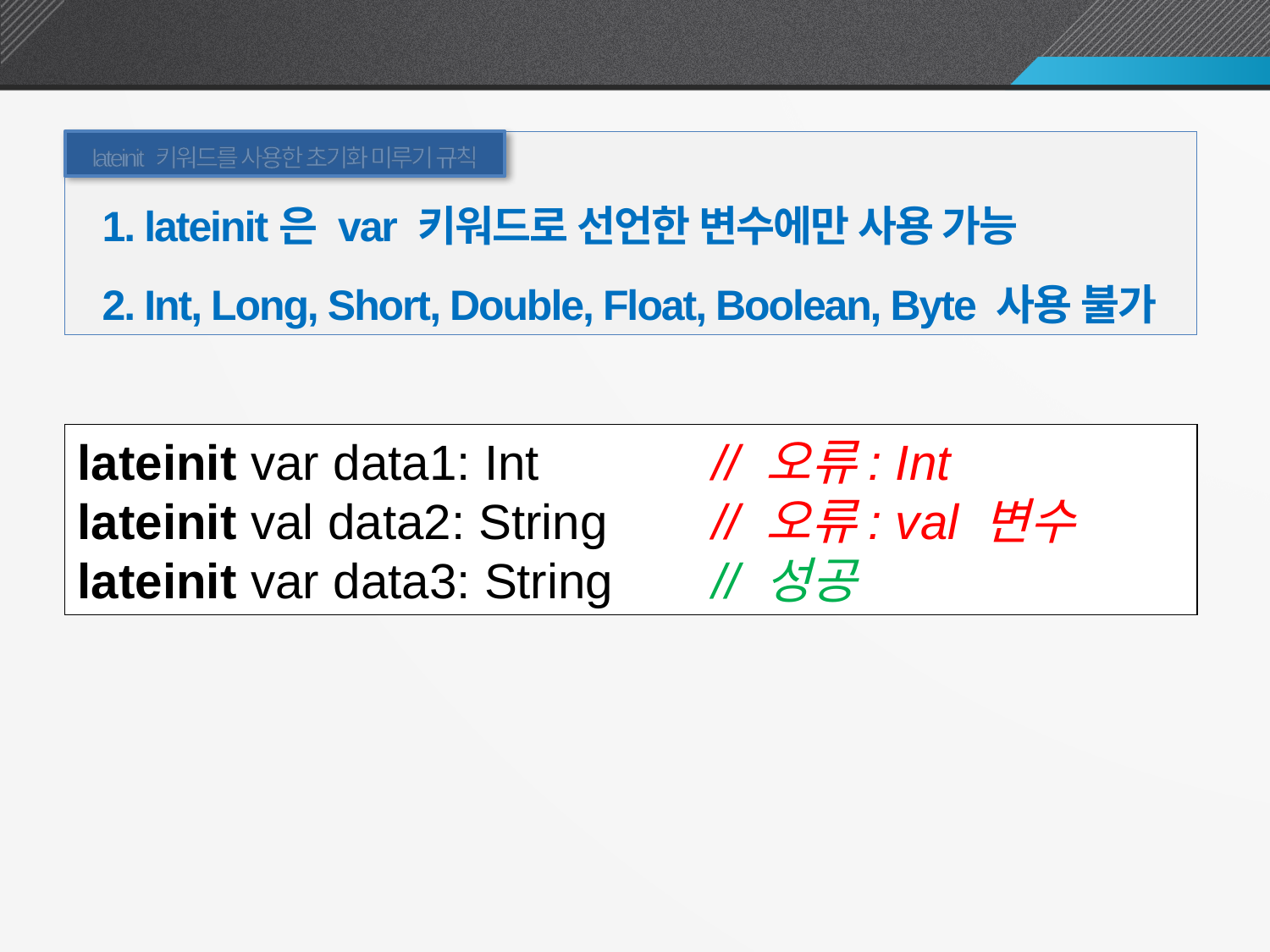

지연 초기화: lateinit 키워드
lateinit 키워드를 사용한 초기화 미루기 규칙

1. lateinit은 var 키워드로 선언한 변수에만 사용 가능
2. Int, Long, Short, Double, Float, Boolean, Byte 사용 불가
lateinit var data1: Int		// 오류: Int
lateinit val data2: String	// 오류: val 변수
lateinit var data3: String	// 성공